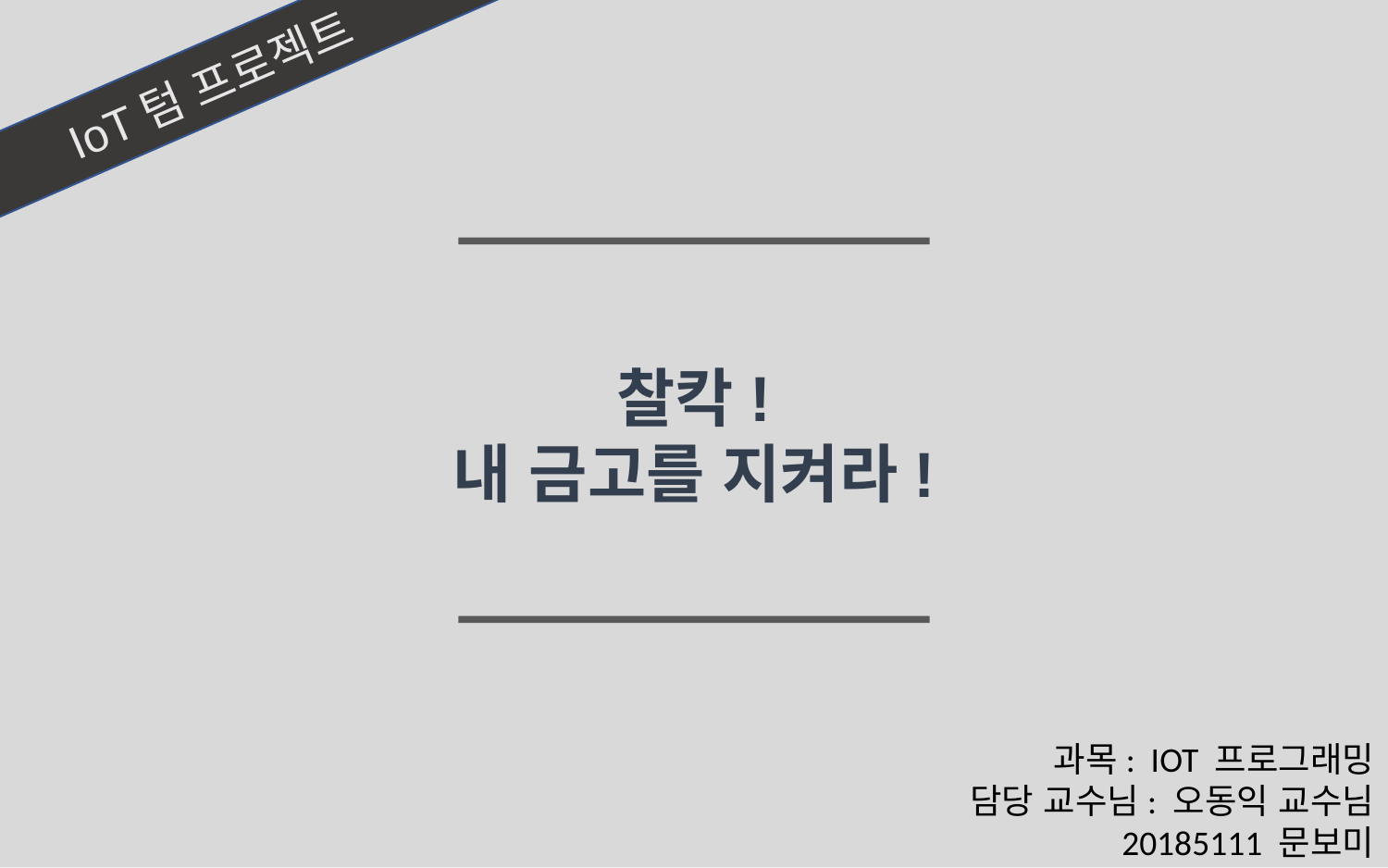

IoT텀 프로젝트

찰칵!
내 금고를 지켜라!

과목:  IOT 프로그래밍
담당 교수님: 오동익 교수님
20185111 문보미